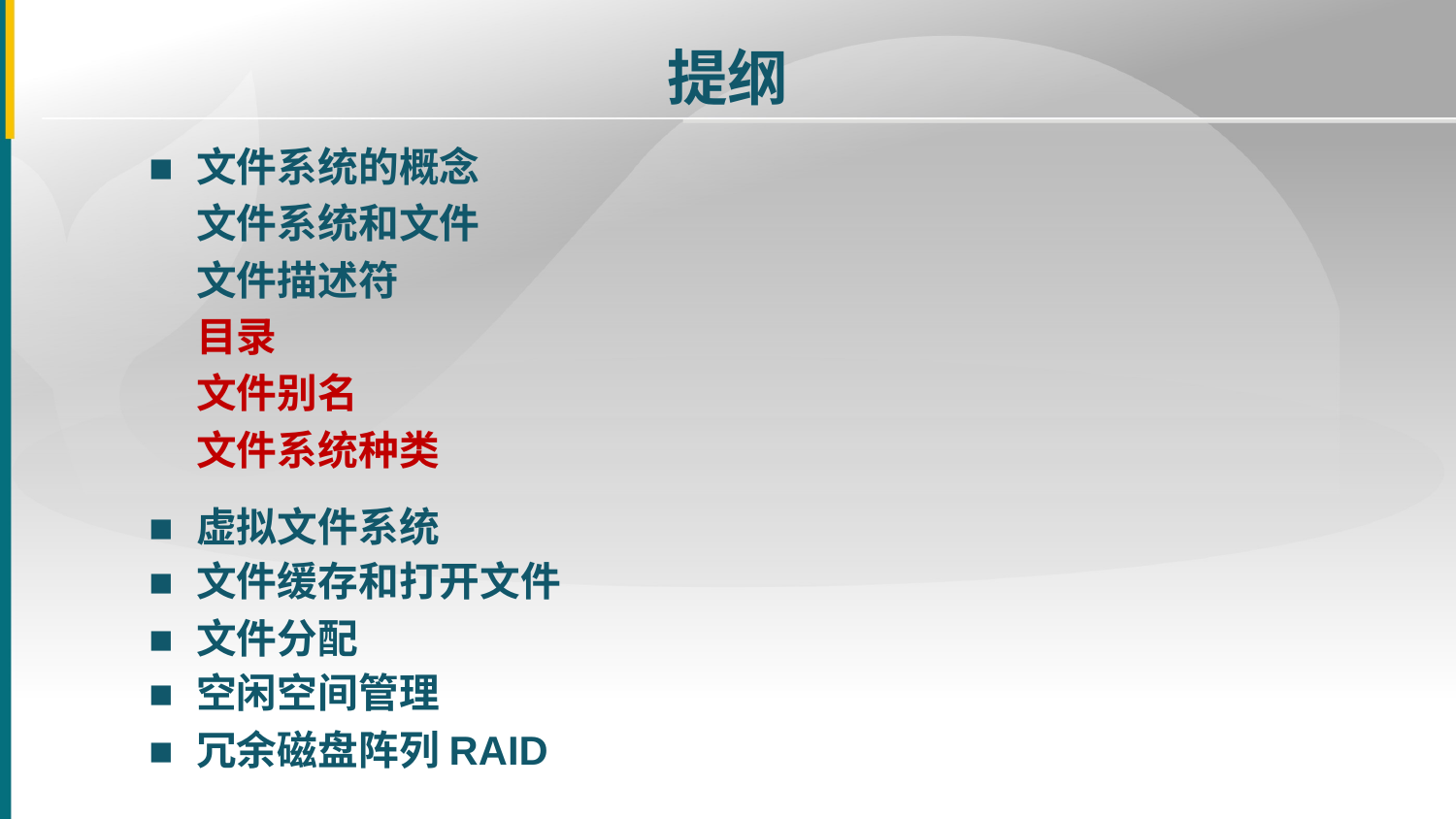

提纲
■
文件系统的概念
文件系统和文件
文件描述符
目录
文件别名
文件系统种类
■
虚拟文件系统
■
文件缓存和打开文件
■
文件分配
■
空闲空间管理
■
冗余磁盘阵列RAID